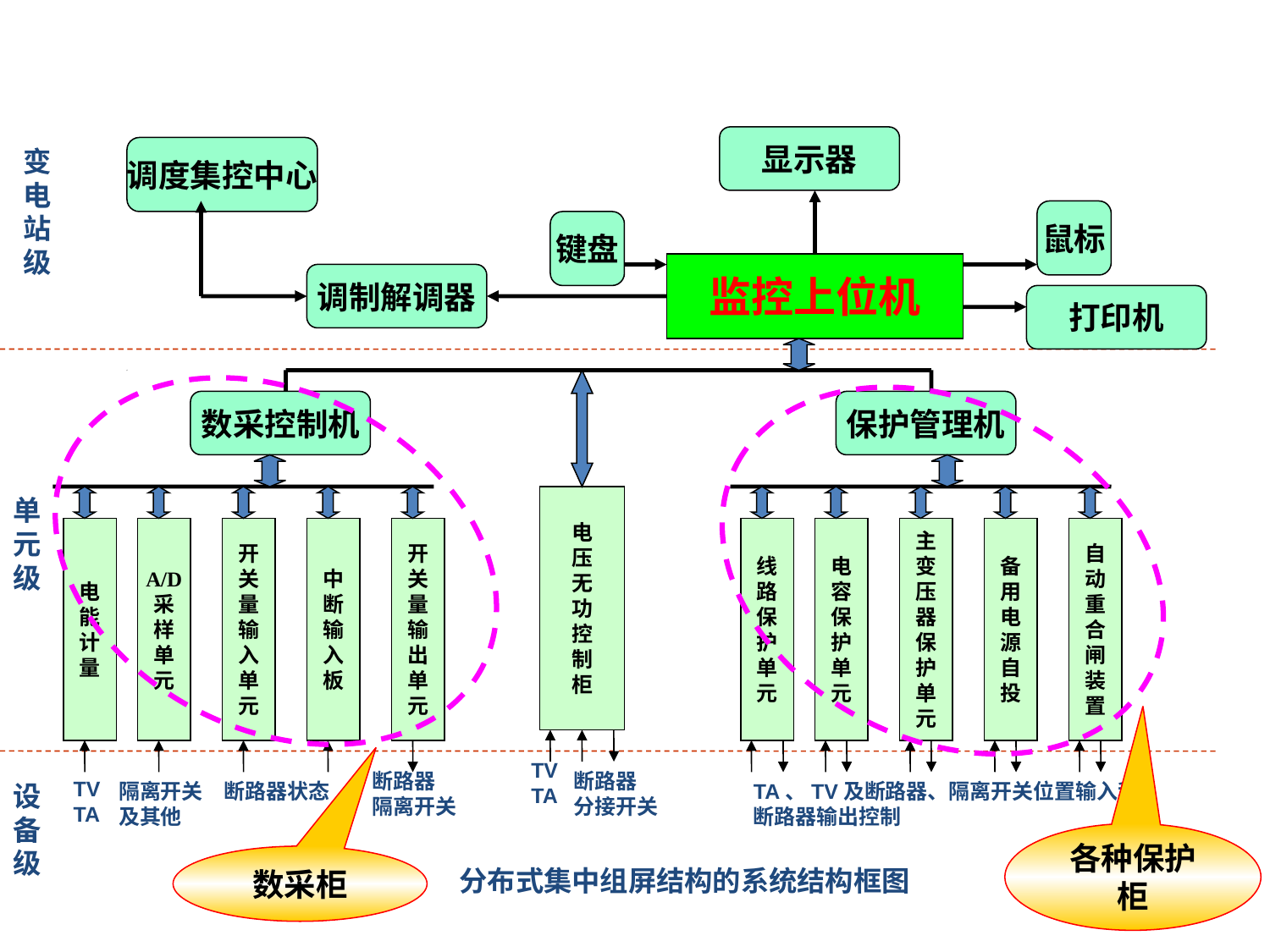

显示器
变
电
站
级
调度集控中心

鼠标
键盘
监控上位机
调制解调器

打印机

数采控制机
保护管理机

电
能
计
量

A/D
采
样
单
元

开
关
量
输
入
单
元

中
断
输
入
板

开
关
量
输
出
单
元

电
压
无
功
控
制
柜

线
路
保
护
单
元

电
容
保
护
单
元

主
变
压
器
保
护
单
元

备
用
电
源
自
投

自
动
重
合
闸
装
置

TV
TA
断路器
隔离开关
断路器
分接开关
TV
TA
隔离开关
及其他
断路器状态
TA、TV及断路器、隔离开关位置输入和
断路器输出控制
分布式集中组屏结构的系统结构框图
设
备
级

单
元
级

数采柜

各种保护柜